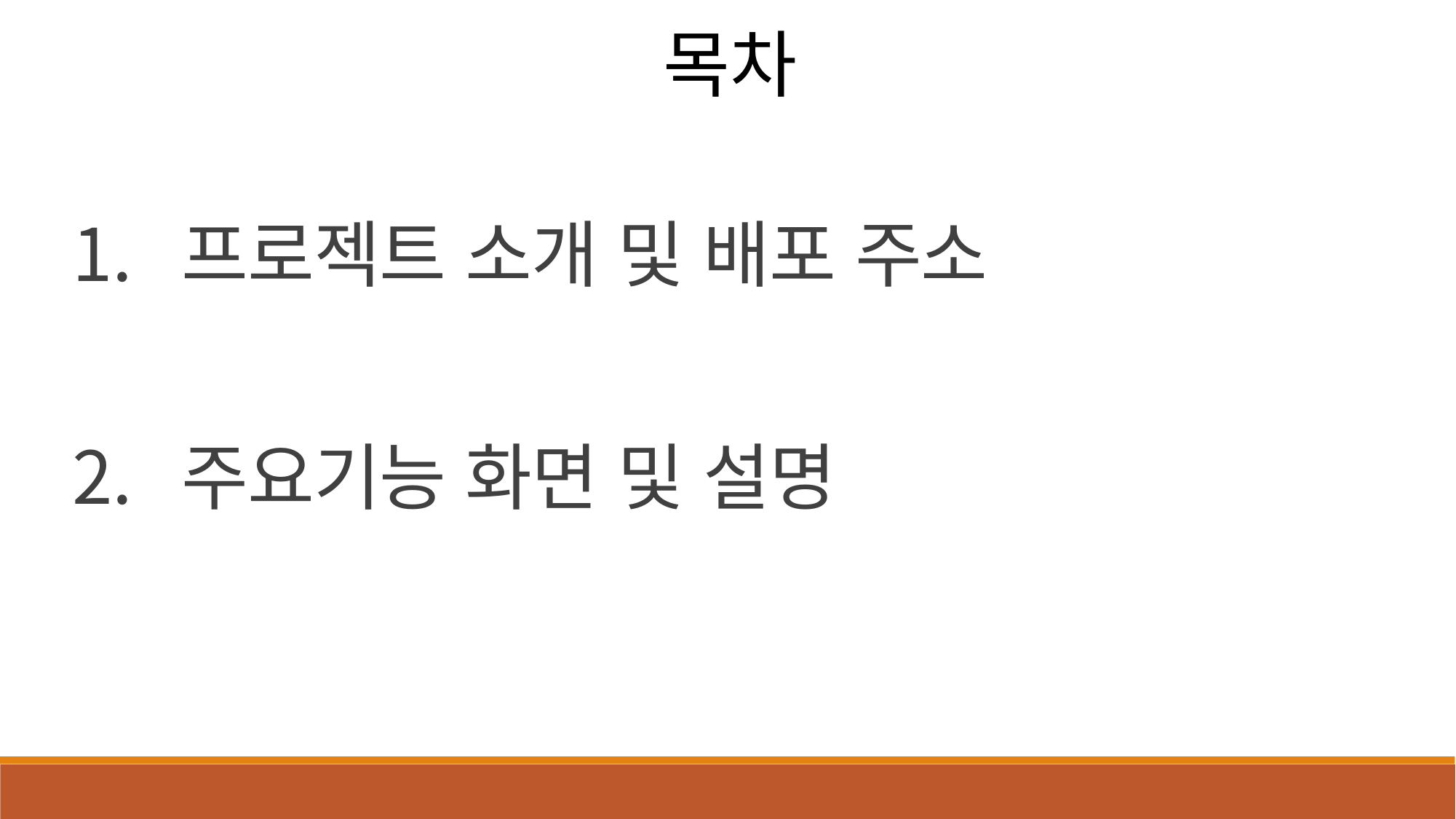

목차
프로젝트 소개 및 배포 주소

주요기능 화면 및 설명